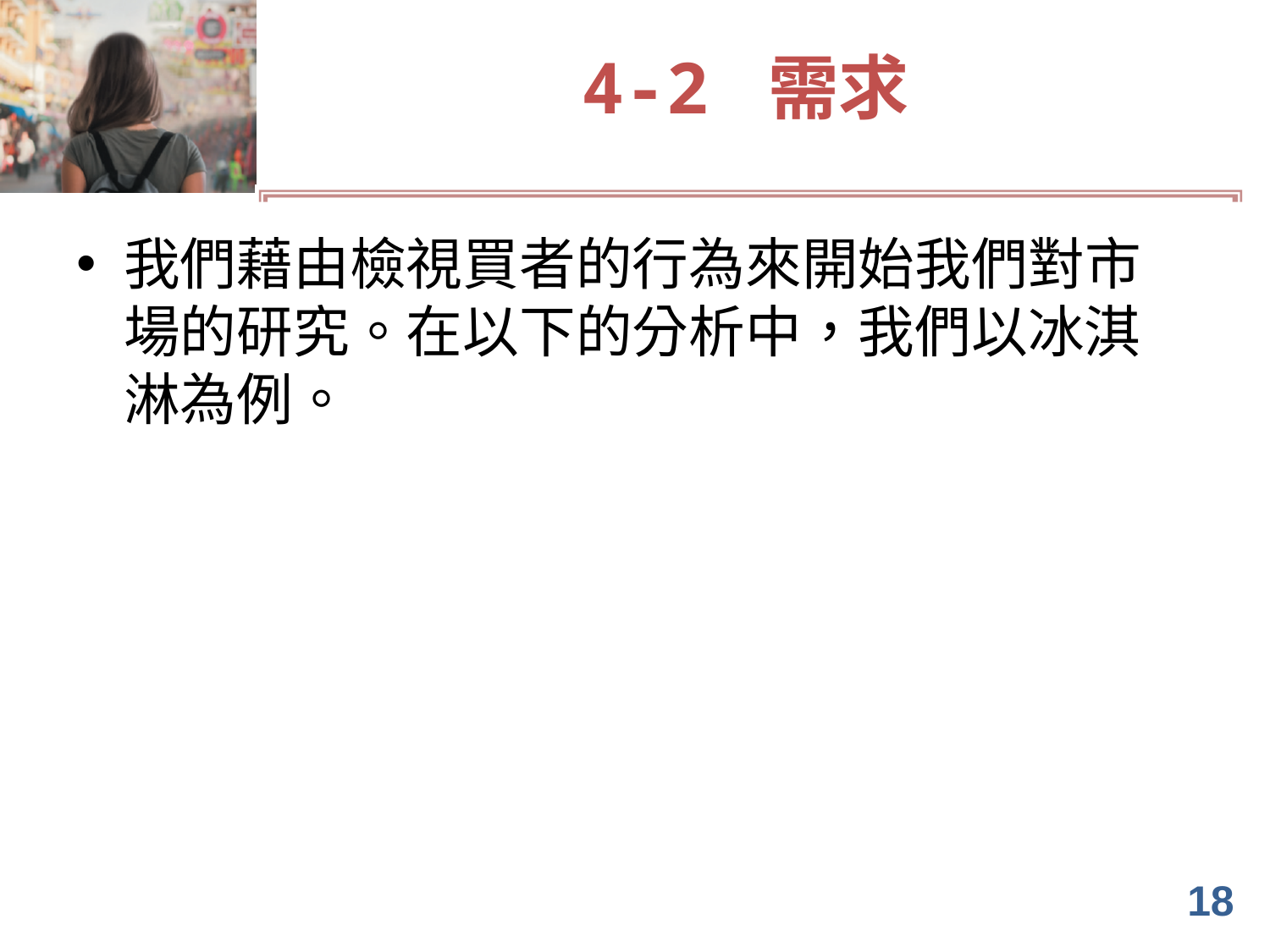

# 4-2 需求
我們藉由檢視買者的行為來開始我們對市場的研究。在以下的分析中，我們以冰淇淋為例。
18